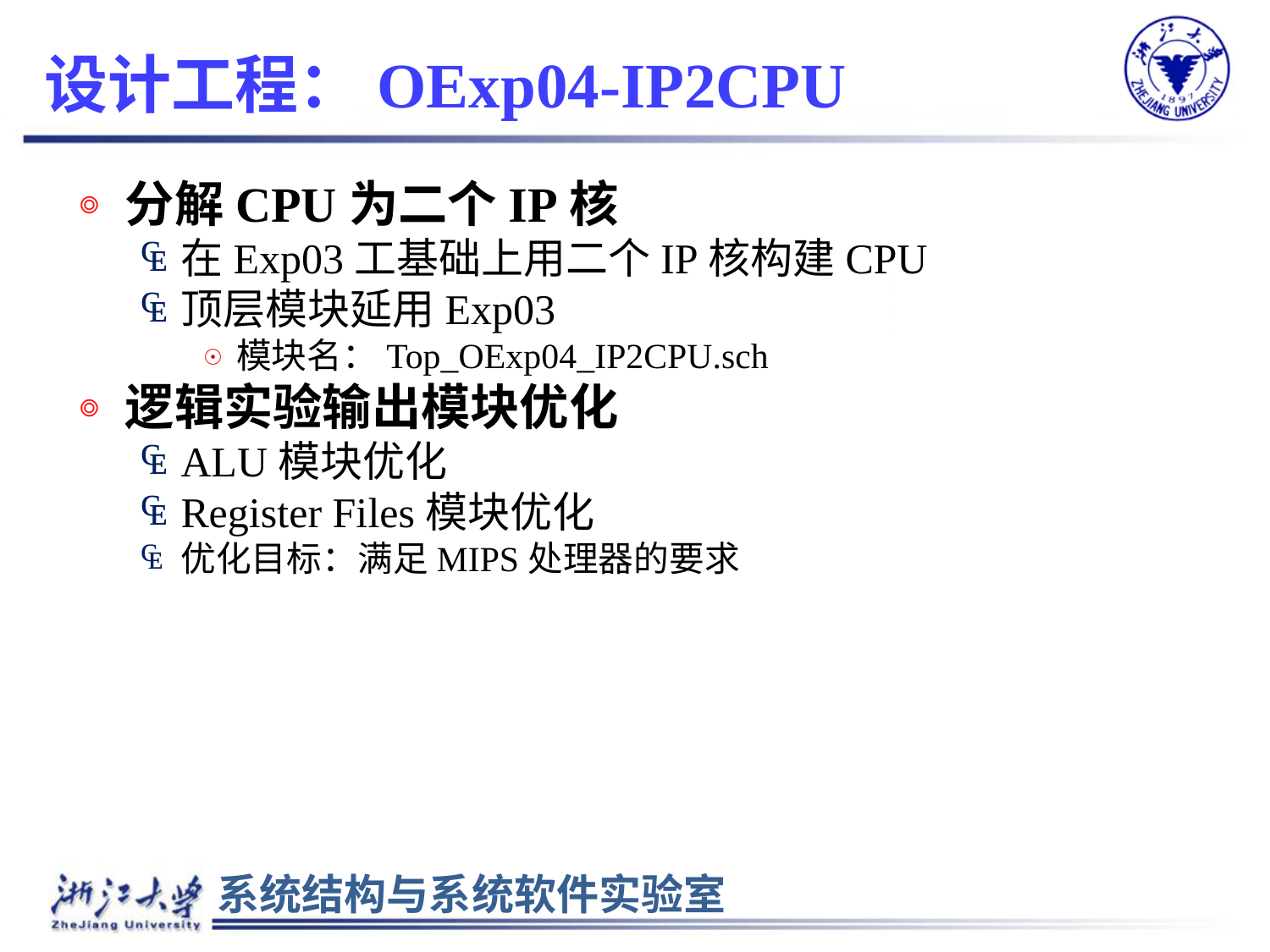

# 设计工程：OExp04-IP2CPU
分解CPU为二个IP核
在Exp03工基础上用二个IP核构建CPU
顶层模块延用Exp03
模块名：Top_OExp04_IP2CPU.sch
逻辑实验输出模块优化
ALU模块优化
Register Files模块优化
优化目标：满足MIPS处理器的要求